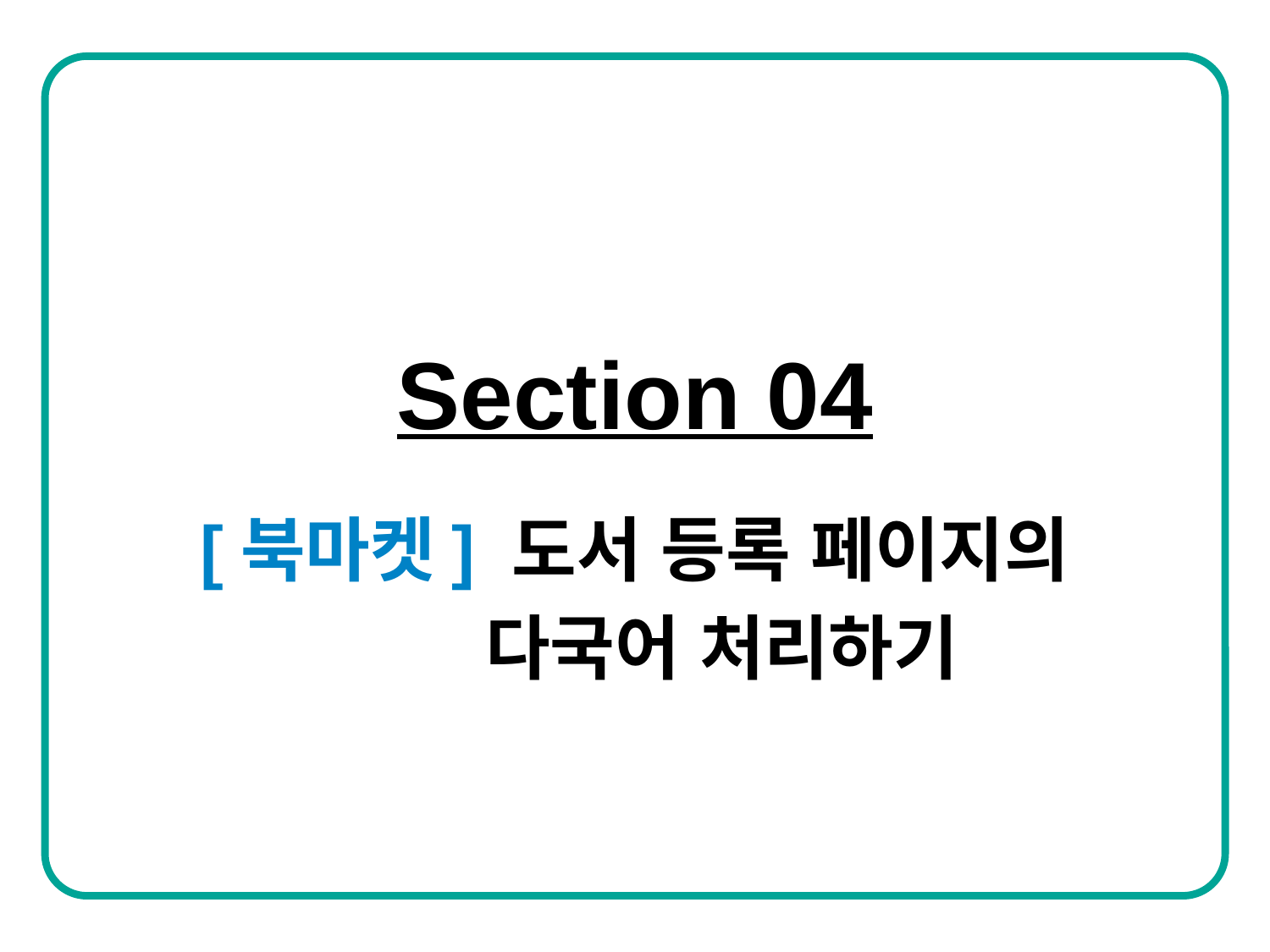

Section 04
[북마켓] 도서 등록 페이지의
        다국어 처리하기